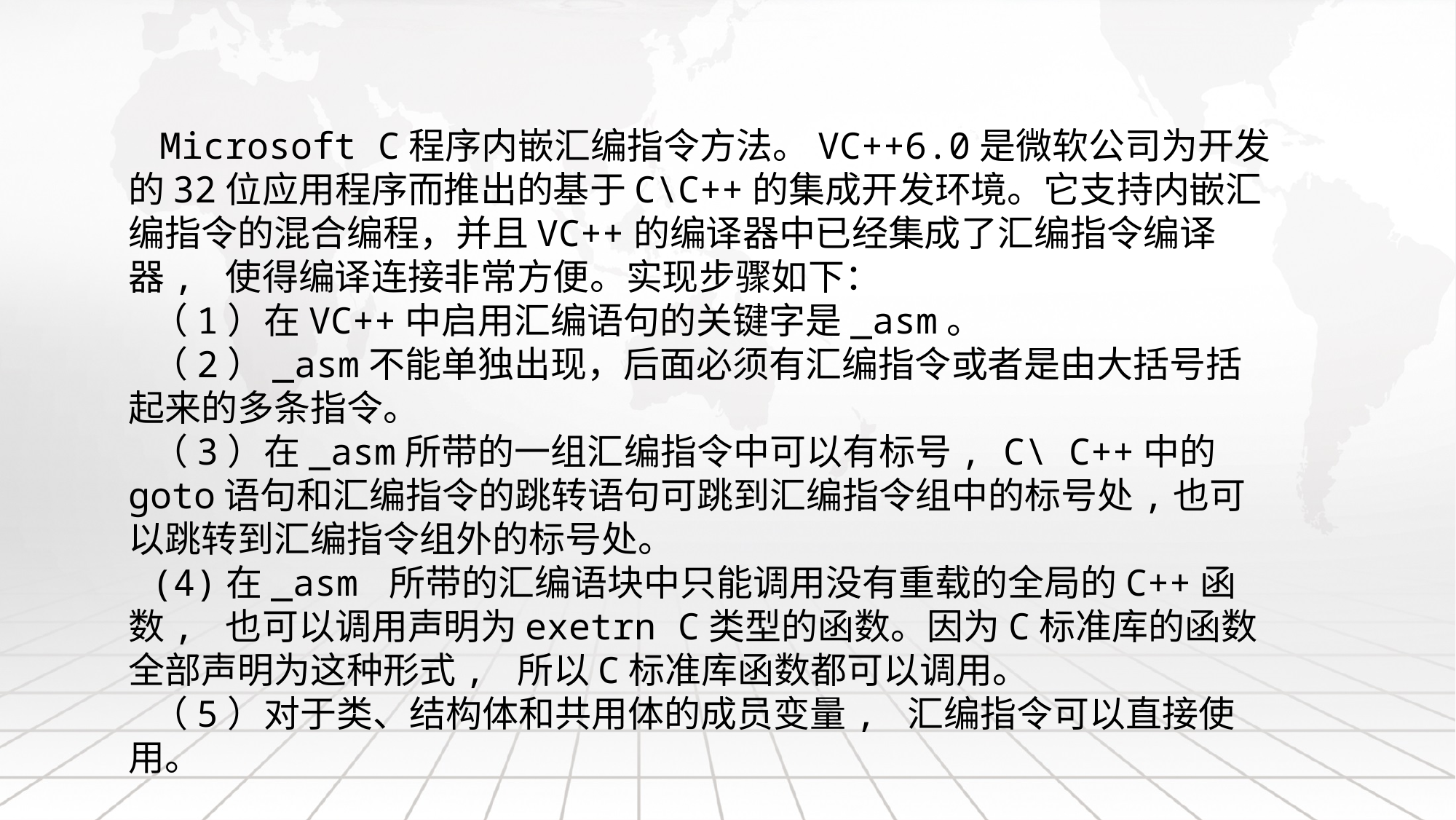

Microsoft C程序内嵌汇编指令方法。VC++6.0是微软公司为开发的32位应用程序而推出的基于C\C++的集成开发环境。它支持内嵌汇编指令的混合编程，并且VC++的编译器中已经集成了汇编指令编译器, 使得编译连接非常方便。实现步骤如下：
（1）在VC++中启用汇编语句的关键字是_asm。
（2）_asm不能单独出现，后面必须有汇编指令或者是由大括号括起来的多条指令。
（3）在_asm所带的一组汇编指令中可以有标号, C\ C++中的goto语句和汇编指令的跳转语句可跳到汇编指令组中的标号处,也可以跳转到汇编指令组外的标号处。
(4)在_asm 所带的汇编语块中只能调用没有重载的全局的C++函数, 也可以调用声明为exetrn C类型的函数。因为C标准库的函数全部声明为这种形式, 所以C标准库函数都可以调用。
（5）对于类、结构体和共用体的成员变量, 汇编指令可以直接使用。